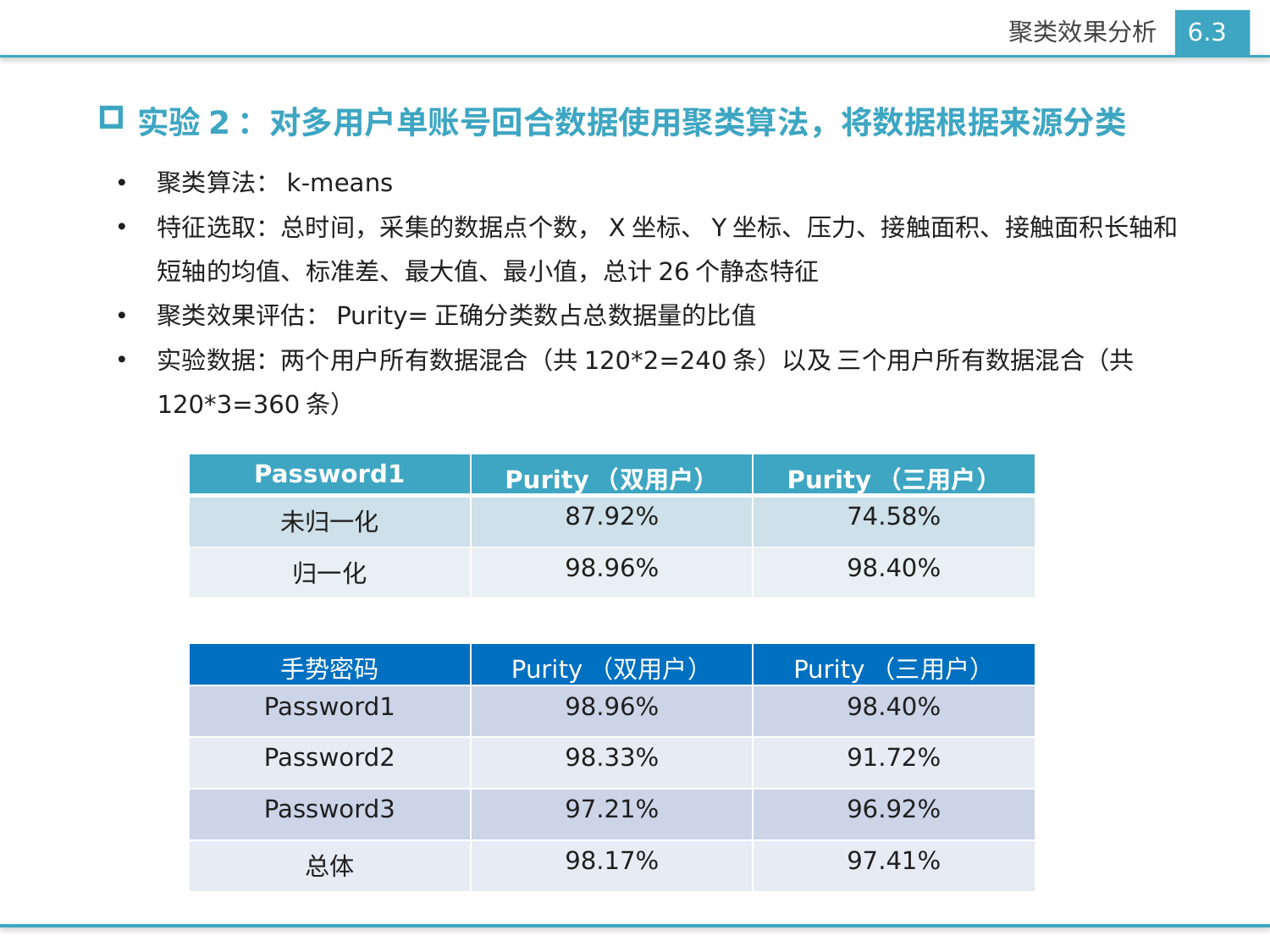

6.3
聚类效果分析
实验2：对多用户单账号回合数据使用聚类算法，将数据根据来源分类
聚类算法：k-means
特征选取：总时间，采集的数据点个数，X坐标、Y坐标、压力、接触面积、接触面积长轴和短轴的均值、标准差、最大值、最小值，总计26个静态特征
聚类效果评估：Purity=正确分类数占总数据量的比值
实验数据：两个用户所有数据混合（共120*2=240条）以及 三个用户所有数据混合（共120*3=360条）

| Password1 | Purity（双用户） | Purity（三用户） |
| --- | --- | --- |
| 未归一化 | 87.92% | 74.58% |
| 归一化 | 98.96% | 98.40% |
| 手势密码 | Purity（双用户） | Purity（三用户） |
| --- | --- | --- |
| Password1 | 98.96% | 98.40% |
| Password2 | 98.33% | 91.72% |
| Password3 | 97.21% | 96.92% |
| 总体 | 98.17% | 97.41% |